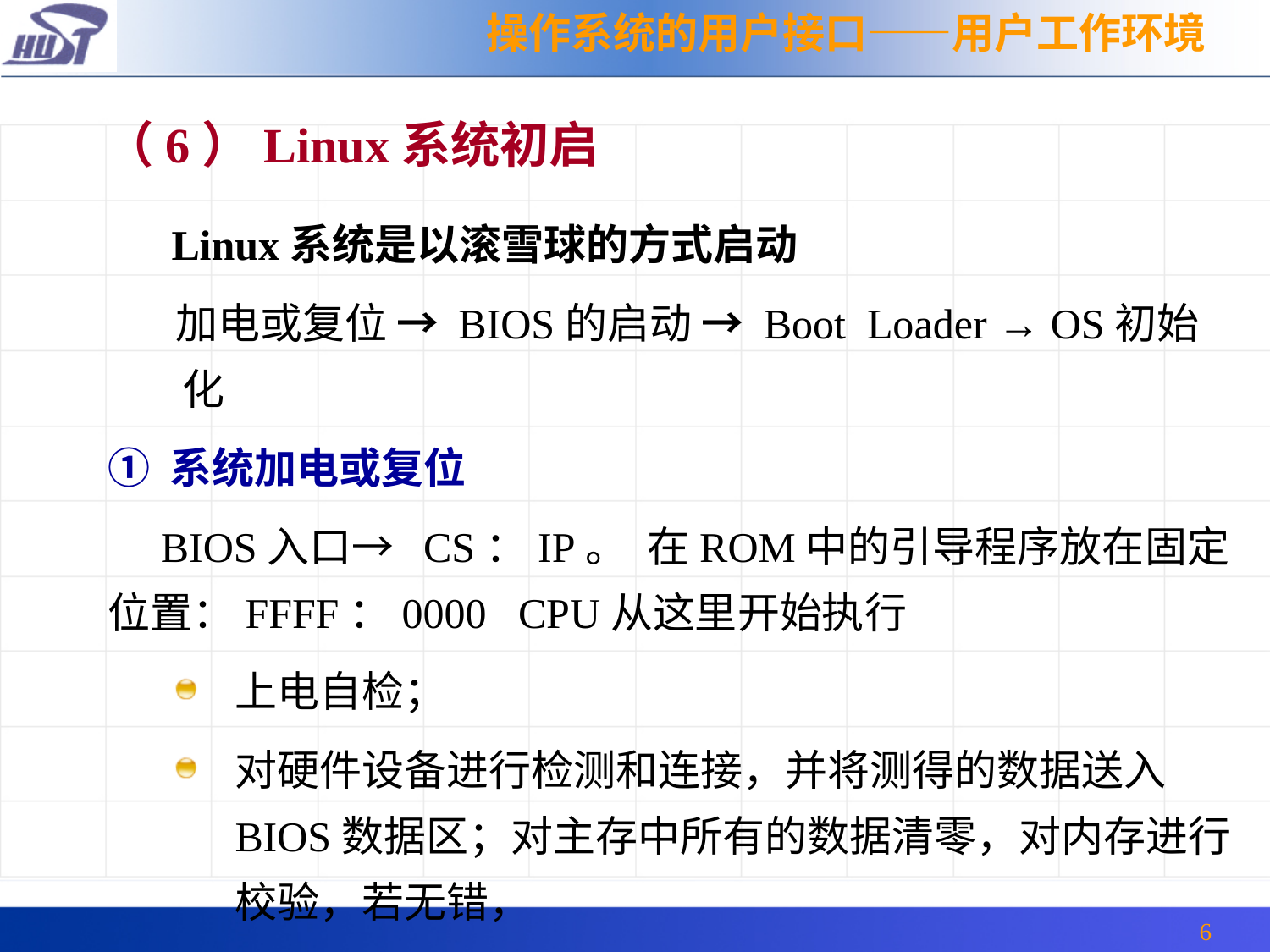

操作系统的用户接口——用户工作环境
（6）Linux系统初启
      Linux系统是以滚雪球的方式启动
      加电或复位 → BIOS的启动 → Boot  Loader → OS初始化
① 系统加电或复位
     BIOS入口→  CS：IP。  在ROM中的引导程序放在固定位置：FFFF：0000   CPU从这里开始执行
上电自检；
对硬件设备进行检测和连接，并将测得的数据送入BIOS数据区；对主存中所有的数据清零，对内存进行校验，若无错，

6